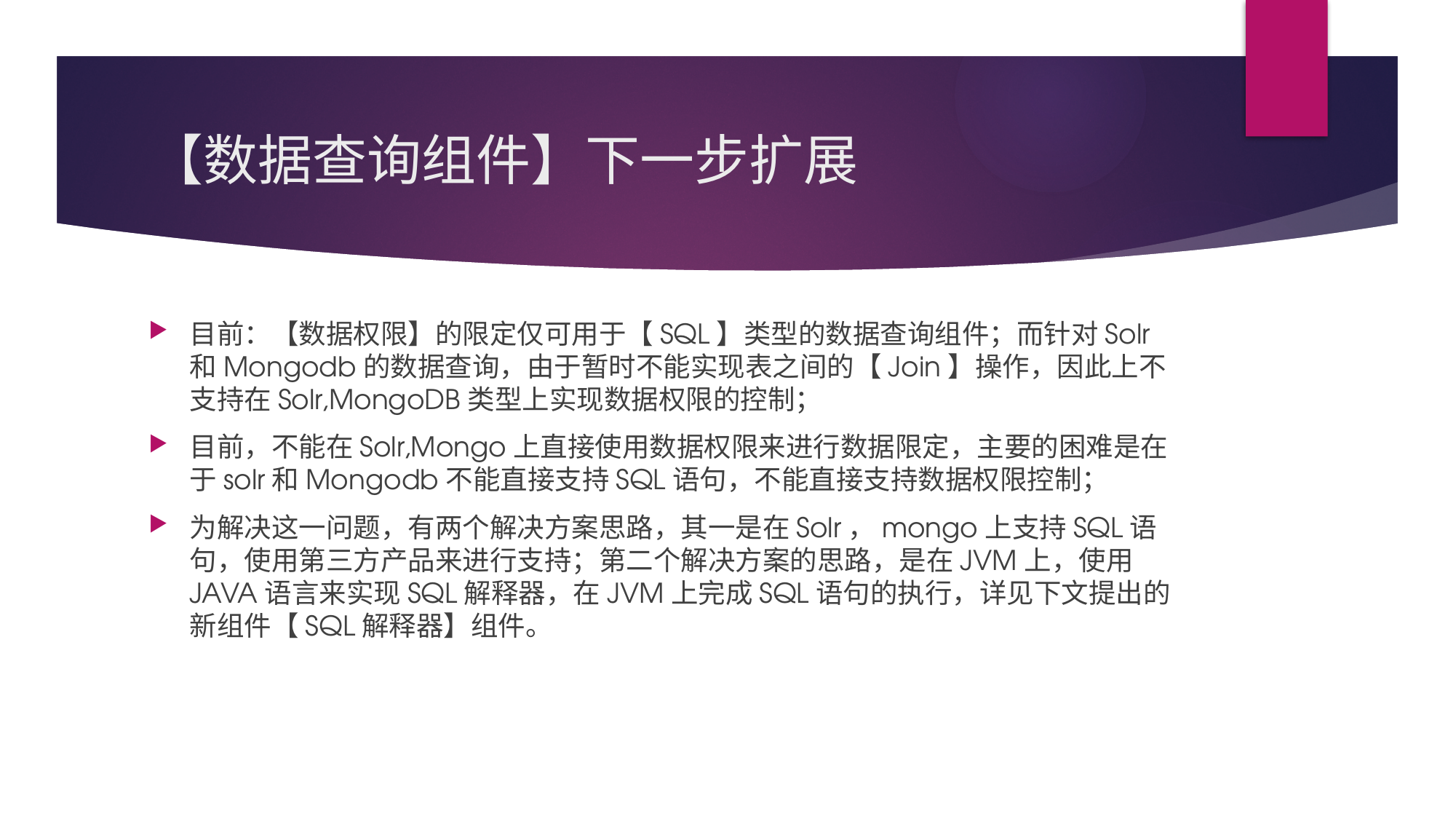

# 【数据查询组件】下一步扩展
目前：【数据权限】的限定仅可用于【SQL】类型的数据查询组件；而针对Solr和Mongodb的数据查询，由于暂时不能实现表之间的【Join】操作，因此上不支持在Solr,MongoDB类型上实现数据权限的控制；
目前，不能在Solr,Mongo上直接使用数据权限来进行数据限定，主要的困难是在于solr和Mongodb不能直接支持SQL语句，不能直接支持数据权限控制；
为解决这一问题，有两个解决方案思路，其一是在Solr，mongo上支持SQL语句，使用第三方产品来进行支持；第二个解决方案的思路，是在JVM上，使用JAVA语言来实现SQL解释器，在JVM上完成SQL语句的执行，详见下文提出的新组件【SQL解释器】组件。